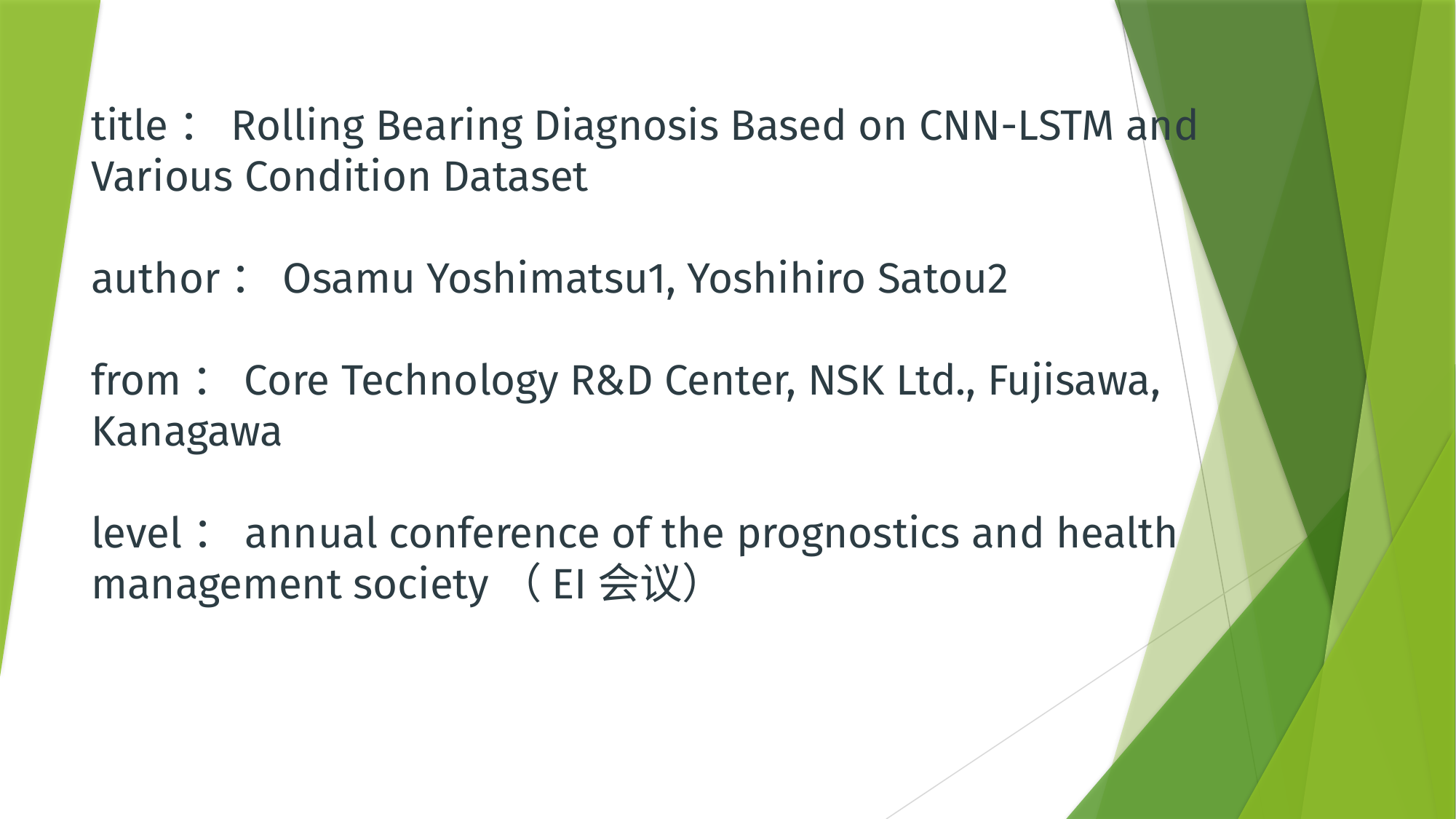

# title：Rolling Bearing Diagnosis Based on CNN-LSTM and Various Condition Dataset author：Osamu Yoshimatsu1, Yoshihiro Satou2 from：Core Technology R&D Center, NSK Ltd., Fujisawa, Kanagawa level：annual conference of the prognostics and health management society（EI会议）